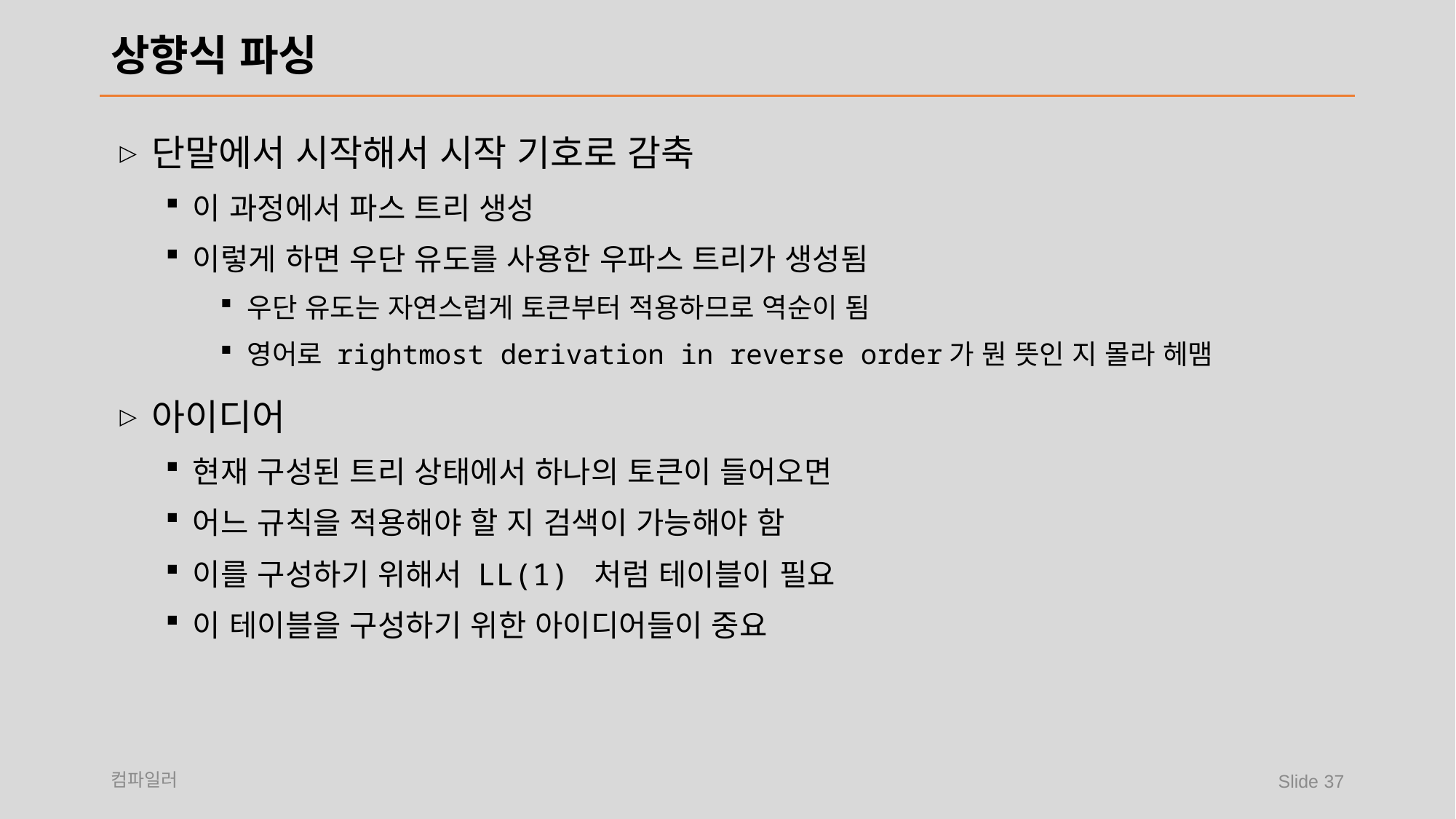

# 상향식 파싱
단말에서 시작해서 시작 기호로 감축
이 과정에서 파스 트리 생성
이렇게 하면 우단 유도를 사용한 우파스 트리가 생성됨
우단 유도는 자연스럽게 토큰부터 적용하므로 역순이 됨
영어로 rightmost derivation in reverse order가 뭔 뜻인 지 몰라 헤맴
아이디어
현재 구성된 트리 상태에서 하나의 토큰이 들어오면
어느 규칙을 적용해야 할 지 검색이 가능해야 함
이를 구성하기 위해서 LL(1) 처럼 테이블이 필요
이 테이블을 구성하기 위한 아이디어들이 중요
컴파일러
Slide 37